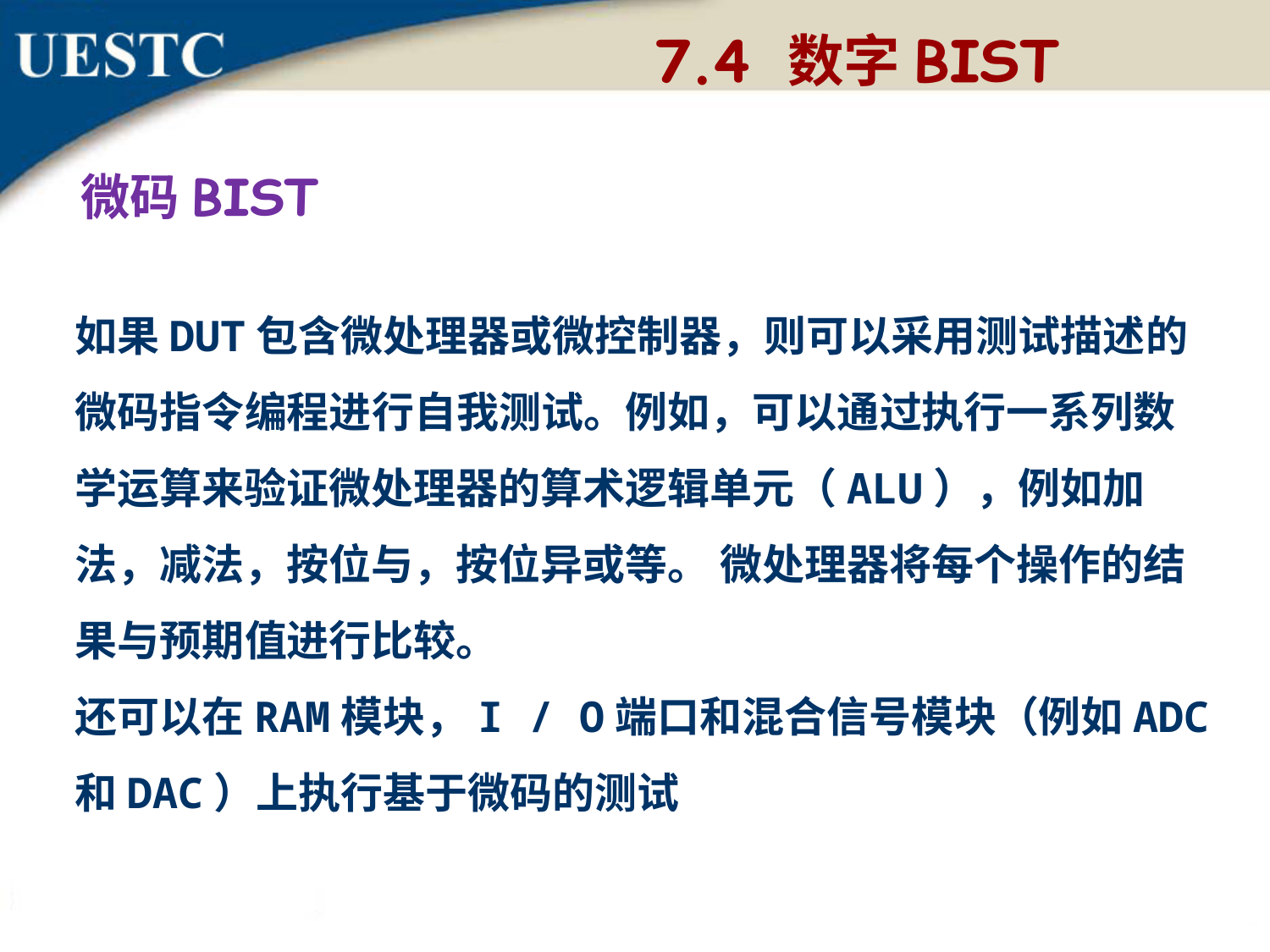

7.4 数字BIST
微码BIST
如果DUT包含微处理器或微控制器，则可以采用测试描述的微码指令编程进行自我测试。例如，可以通过执行一系列数学运算来验证微处理器的算术逻辑单元（ALU），例如加法，减法，按位与，按位异或等。 微处理器将每个操作的结果与预期值进行比较。
还可以在RAM模块，I / O端口和混合信号模块（例如ADC和DAC）上执行基于微码的测试